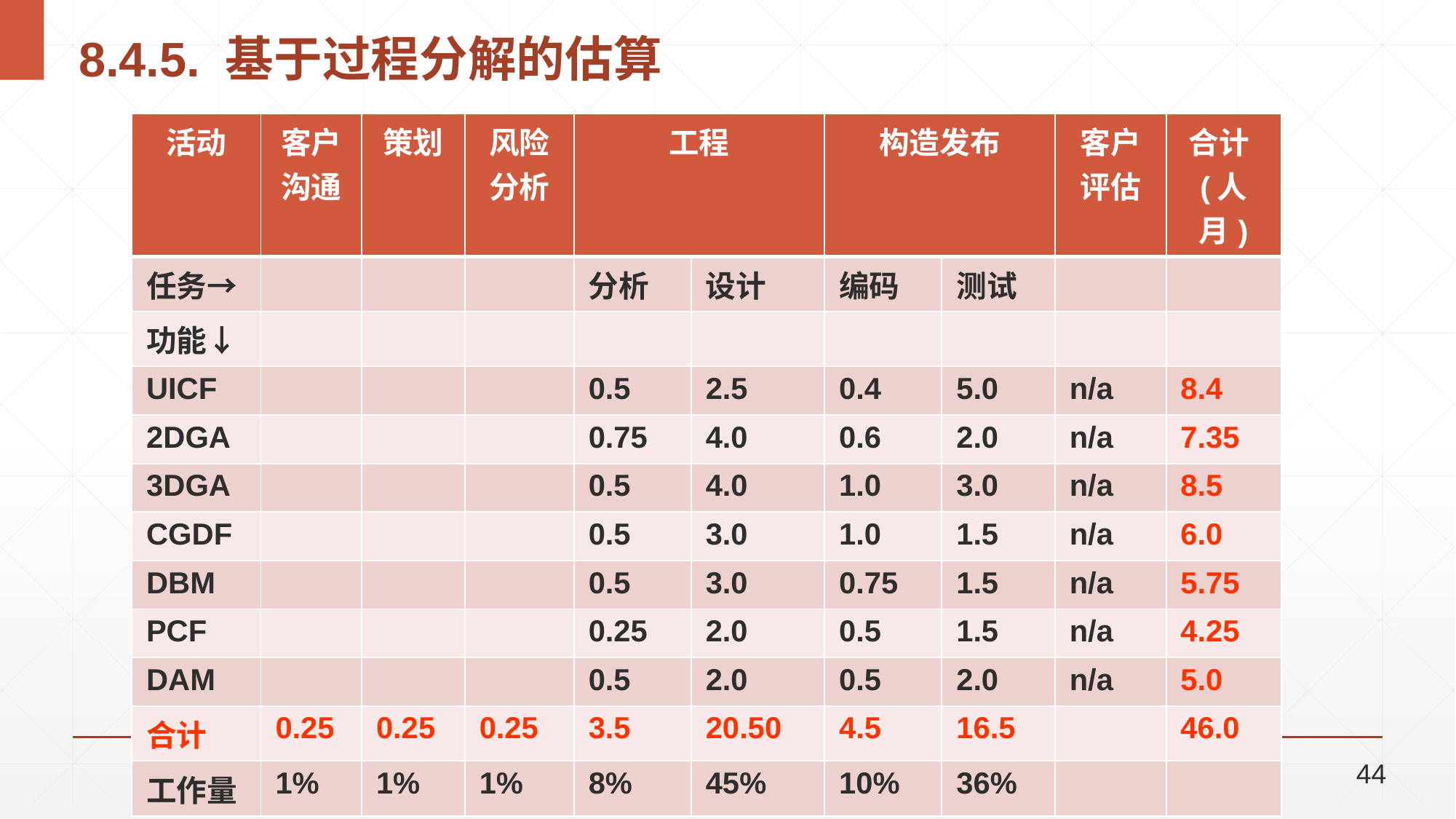

# 8.4.5. 基于过程分解的估算
| 活动 | 客户沟通 | 策划 | 风险分析 | 工程 |  | 构造发布 |  | 客户评估 | 合计(人月) |
| --- | --- | --- | --- | --- | --- | --- | --- | --- | --- |
| 任务→ |  |  |  | 分析 | 设计 | 编码 | 测试 |  |  |
| 功能↓ |  |  |  |  |  |  |  |  |  |
| UICF |  |  |  | 0.5 | 2.5 | 0.4 | 5.0 | n/a | 8.4 |
| 2DGA |  |  |  | 0.75 | 4.0 | 0.6 | 2.0 | n/a | 7.35 |
| 3DGA |  |  |  | 0.5 | 4.0 | 1.0 | 3.0 | n/a | 8.5 |
| CGDF |  |  |  | 0.5 | 3.0 | 1.0 | 1.5 | n/a | 6.0 |
| DBM |  |  |  | 0.5 | 3.0 | 0.75 | 1.5 | n/a | 5.75 |
| PCF |  |  |  | 0.25 | 2.0 | 0.5 | 1.5 | n/a | 4.25 |
| DAM |  |  |  | 0.5 | 2.0 | 0.5 | 2.0 | n/a | 5.0 |
| 合计 | 0.25 | 0.25 | 0.25 | 3.5 | 20.50 | 4.5 | 16.5 |  | 46.0 |
| 工作量 | 1% | 1% | 1% | 8% | 45% | 10% | 36% |  |  |
44